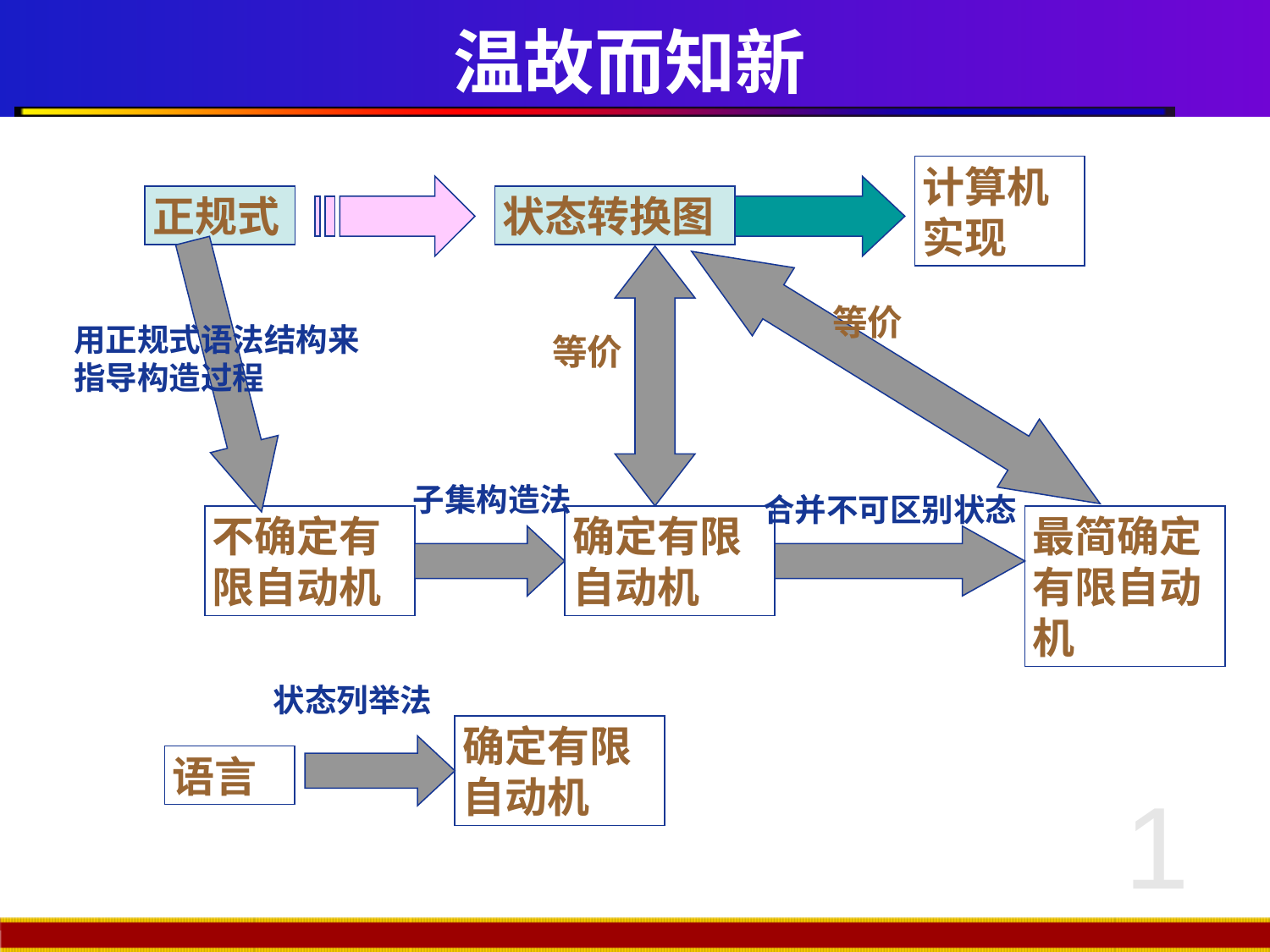

# 温故而知新

计算机实现

正规式
状态转换图

等价
用正规式语法结构来指导构造过程
等价

子集构造法
合并不可区别状态
不确定有限自动机
确定有限自动机
最简确定有限自动机

状态列举法
确定有限自动机

语言
1